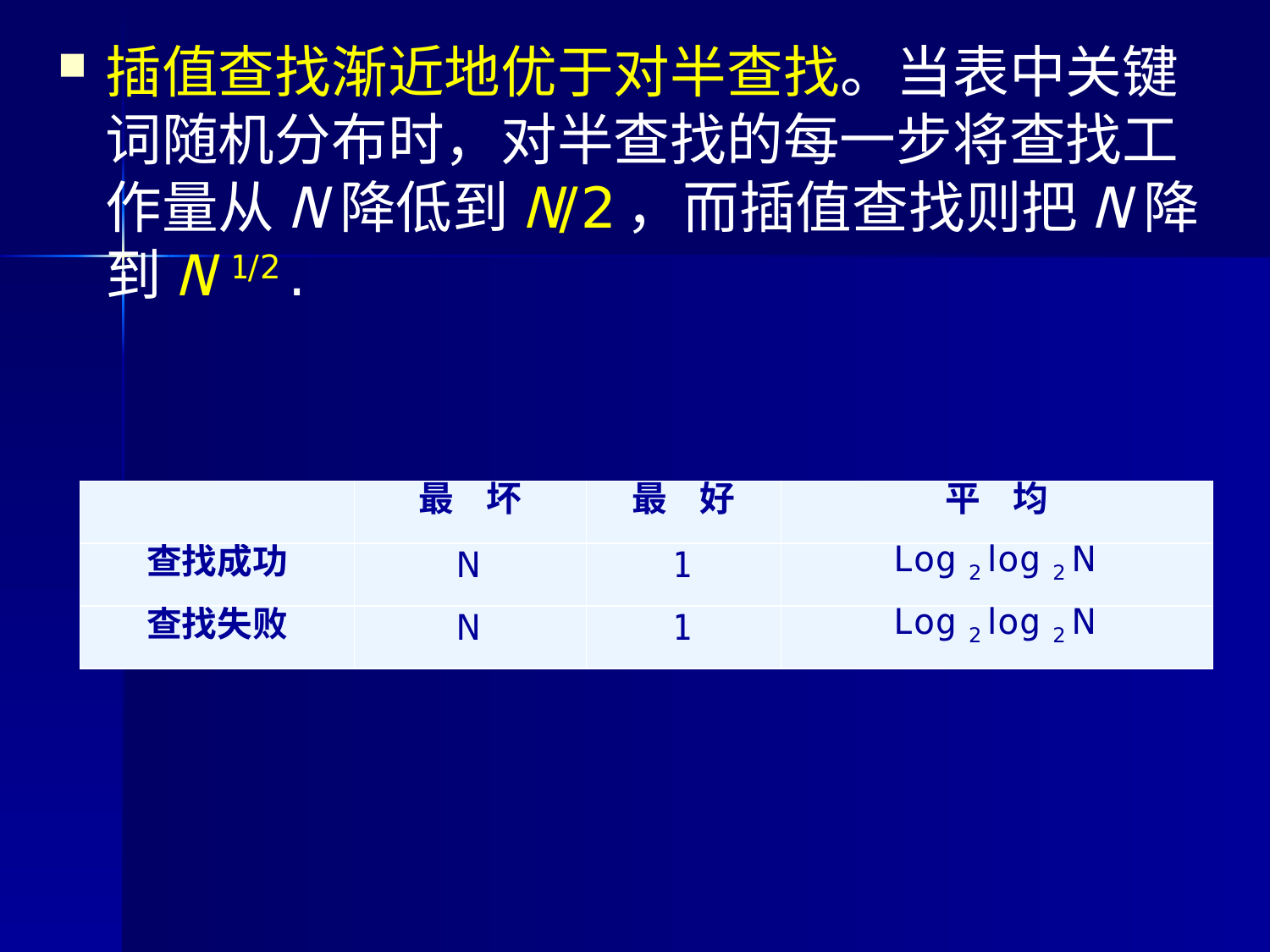

插值查找渐近地优于对半查找。当表中关键词随机分布时，对半查找的每一步将查找工作量从N降低到N/2，而插值查找则把N降到N 1/2 .

|  | 最 坏 | 最 好 | 平 均 |
| --- | --- | --- | --- |
| 查找成功 | N | 1 | Log 2 log 2 N |
| 查找失败 | N | 1 | Log 2 log 2 N |